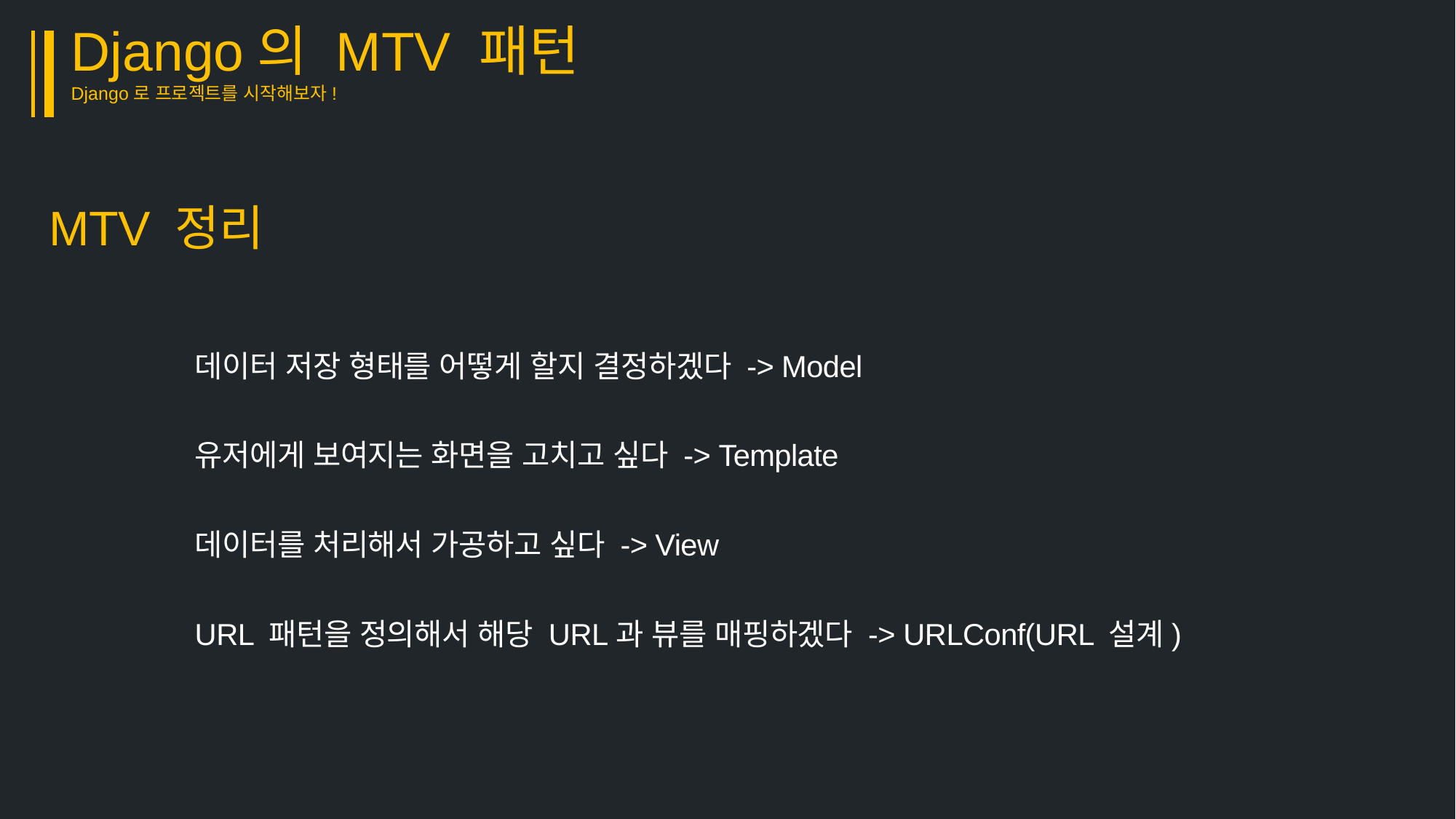

Django의 MTV 패턴
Django로 프로젝트를 시작해보자!
MTV 정리

데이터 저장 형태를 어떻게 할지 결정하겠다 -> Model
유저에게 보여지는 화면을 고치고 싶다 -> Template
데이터를 처리해서 가공하고 싶다 -> View
URL 패턴을 정의해서 해당 URL과 뷰를 매핑하겠다 -> URLConf(URL 설계)